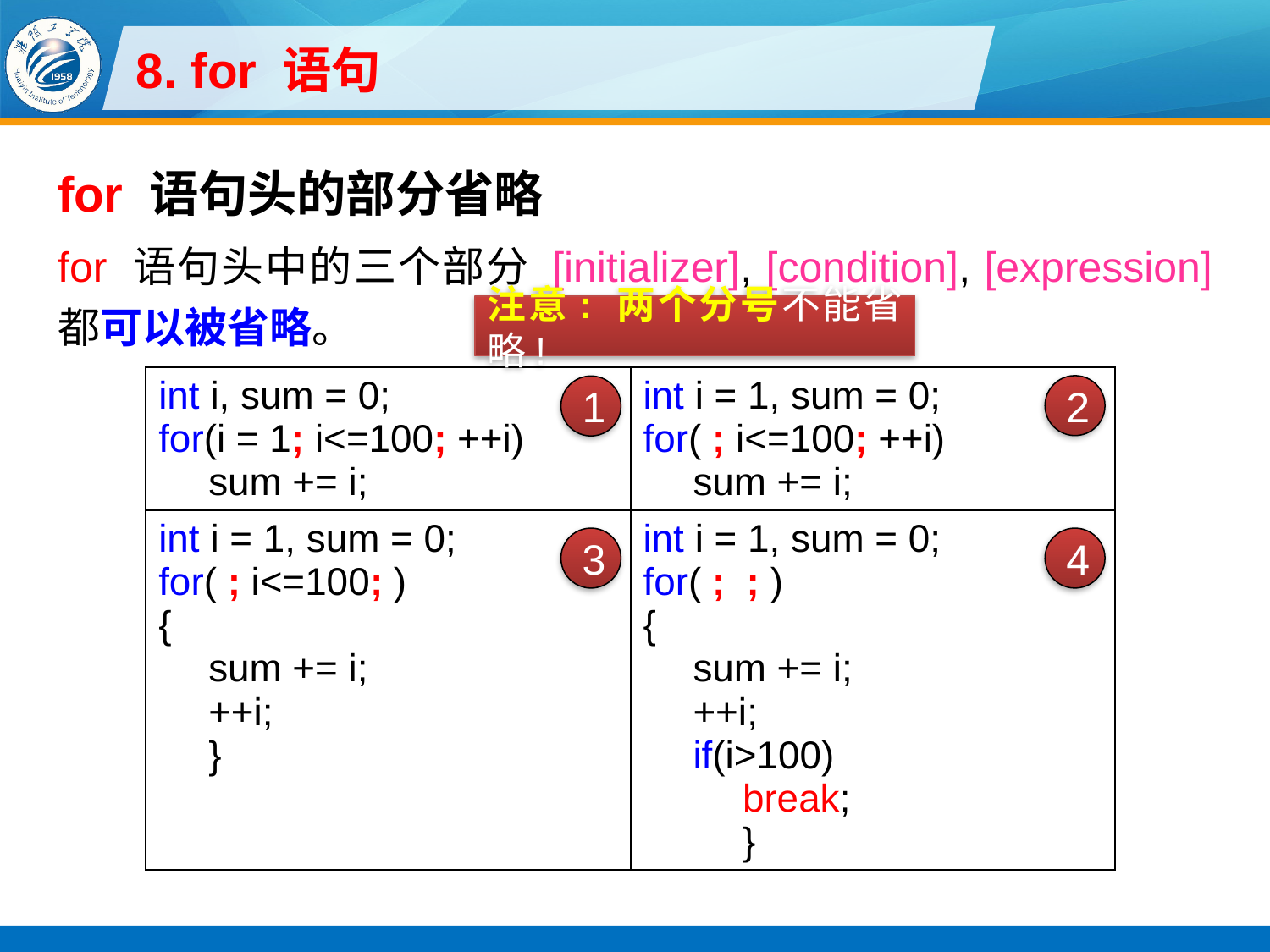

# 8. for 语句
for 语句头的部分省略
for 语句头中的三个部分 [initializer], [condition], [expression] 都可以被省略。

注意: 两个分号不能省略!
| int i, sum = 0; for(i = 1; i<=100; ++i) sum += i; | int i = 1, sum = 0; for( ; i<=100; ++i) sum += i; |
| --- | --- |
| int i = 1, sum = 0; for( ; i<=100; ) { sum += i; ++i; } | int i = 1, sum = 0; for( ; ; ) { sum += i; ++i; if(i>100) break; } |
2
1
3
4